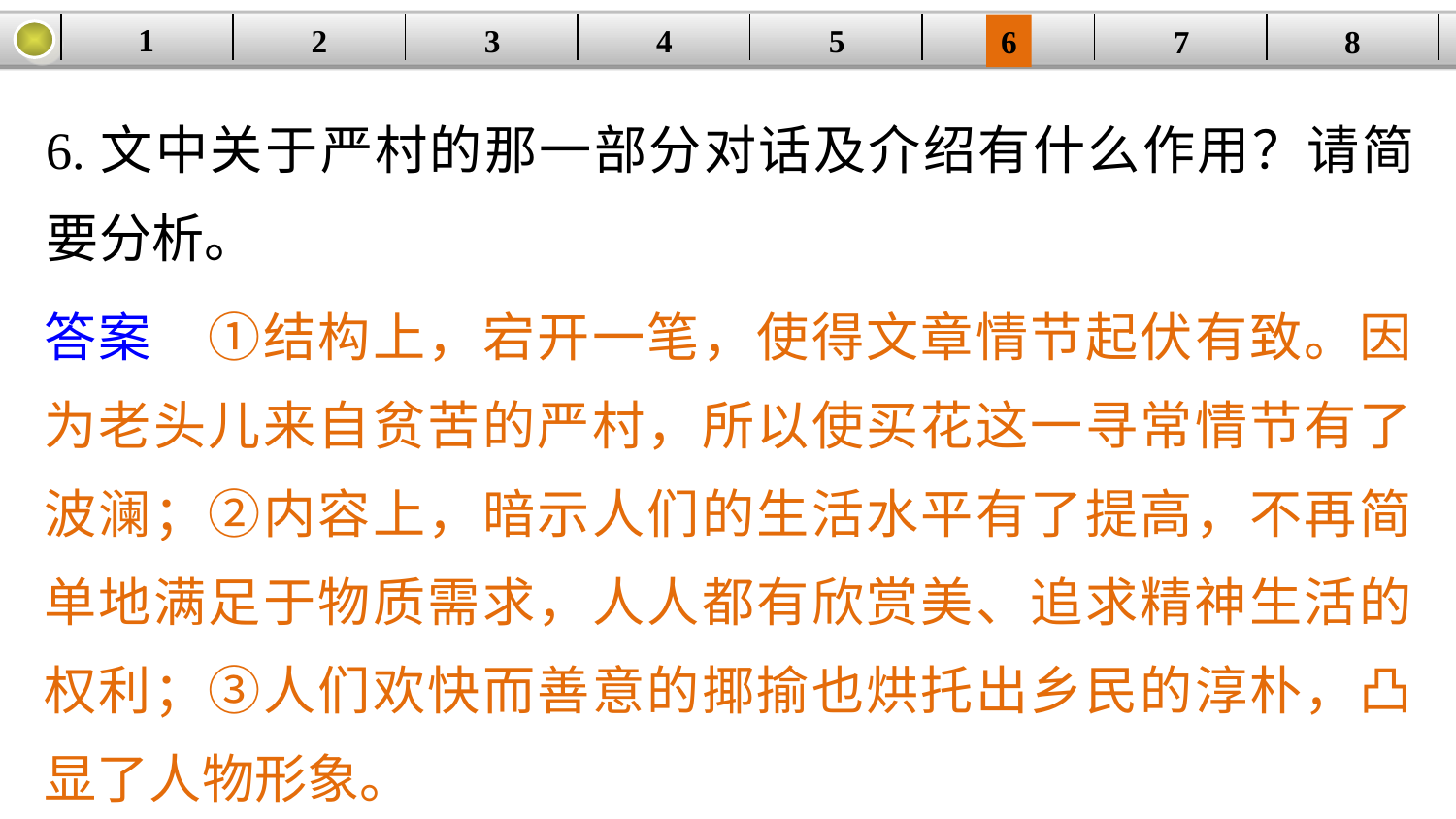

1
2
3
4
|  |  |  |  |  |  |  |  |
| --- | --- | --- | --- | --- | --- | --- | --- |
5
6
7
8

6.文中关于严村的那一部分对话及介绍有什么作用？请简要分析。
答案　①结构上，宕开一笔，使得文章情节起伏有致。因为老头儿来自贫苦的严村，所以使买花这一寻常情节有了波澜；②内容上，暗示人们的生活水平有了提高，不再简单地满足于物质需求，人人都有欣赏美、追求精神生活的权利；③人们欢快而善意的揶揄也烘托出乡民的淳朴，凸显了人物形象。